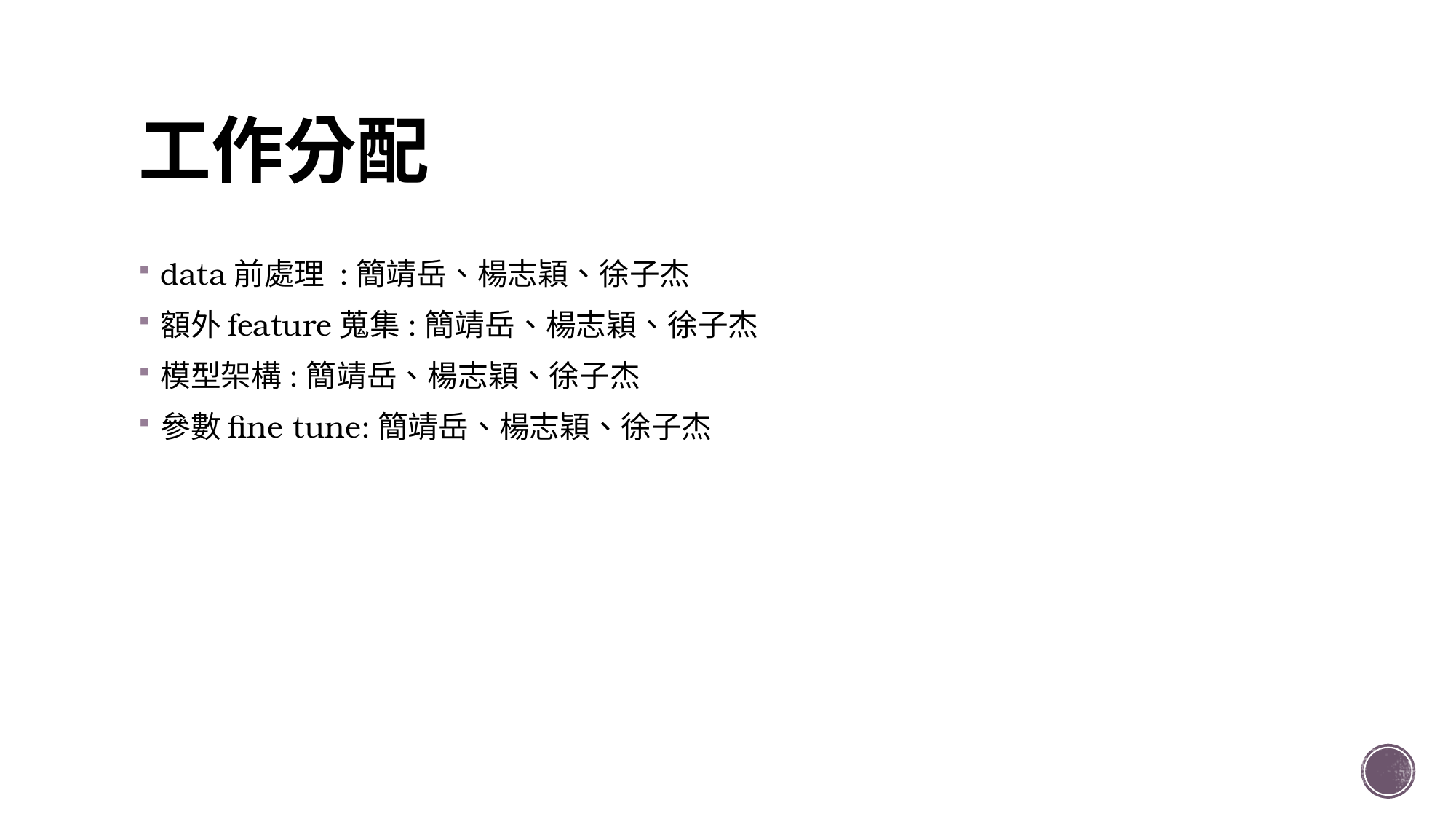

# 工作分配
data前處理 :簡靖岳、楊志穎、徐子杰
額外feature蒐集:簡靖岳、楊志穎、徐子杰
模型架構:簡靖岳、楊志穎、徐子杰
參數fine tune:簡靖岳、楊志穎、徐子杰